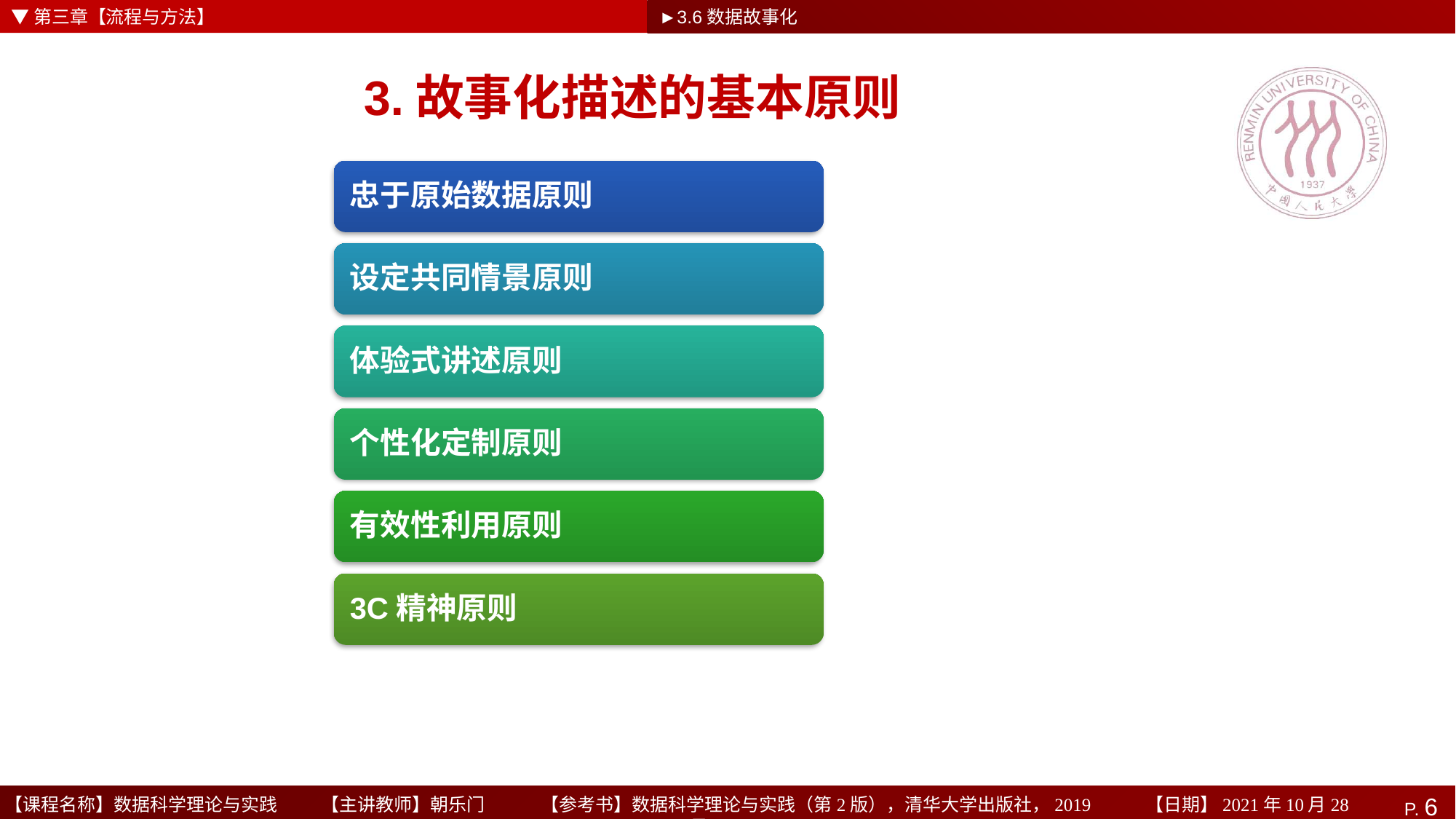

▼第三章【流程与方法】
►3.6数据故事化
# 3.故事化描述的基本原则
忠于原始数据原则
设定共同情景原则
体验式讲述原则
个性化定制原则
有效性利用原则
3C精神原则